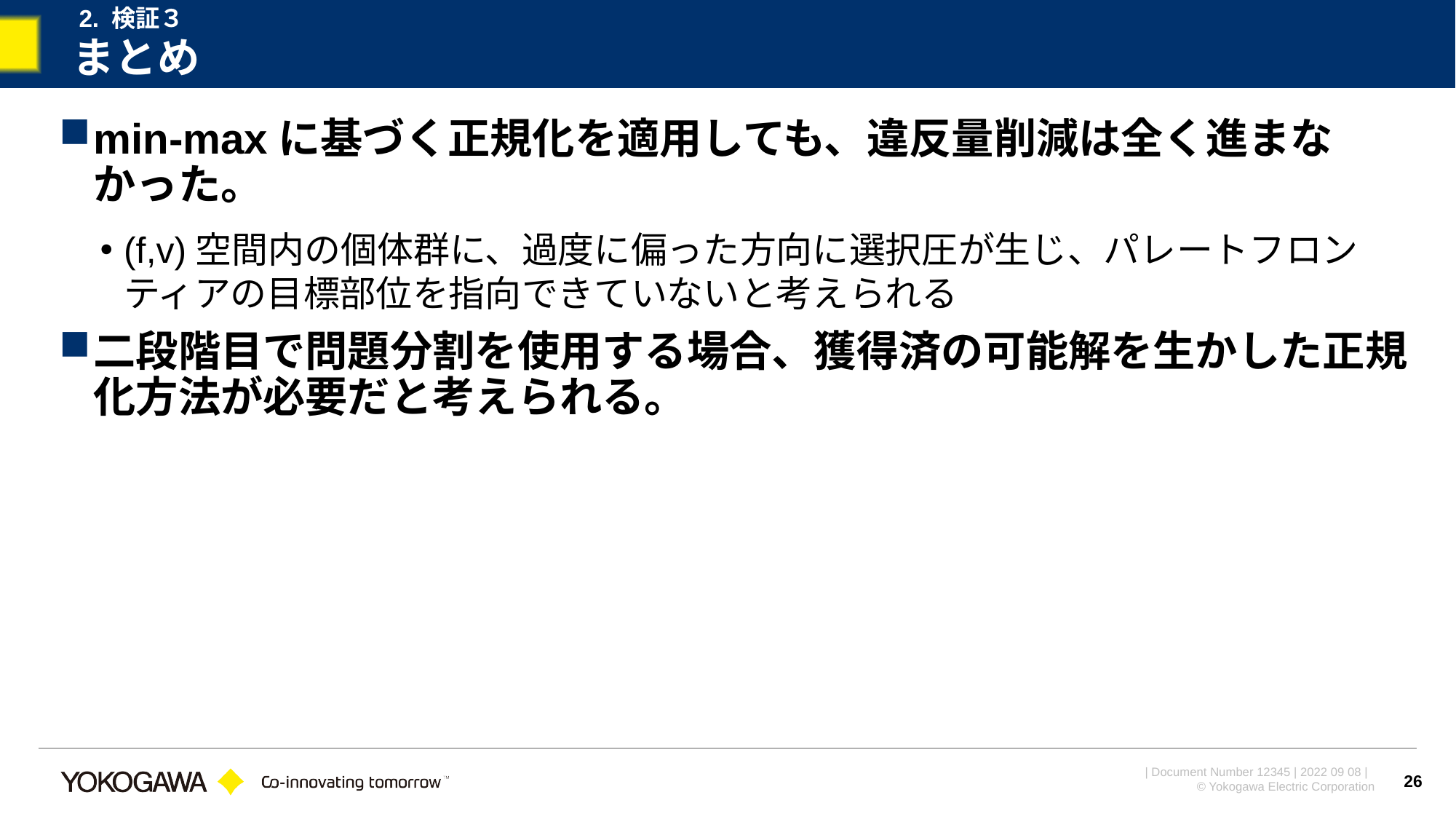

2. 検証３
# まとめ
min-maxに基づく正規化を適用しても、違反量削減は全く進まなかった。
(f,v)空間内の個体群に、過度に偏った方向に選択圧が生じ、パレートフロンティアの目標部位を指向できていないと考えられる
二段階目で問題分割を使用する場合、獲得済の可能解を生かした正規化方法が必要だと考えられる。
26